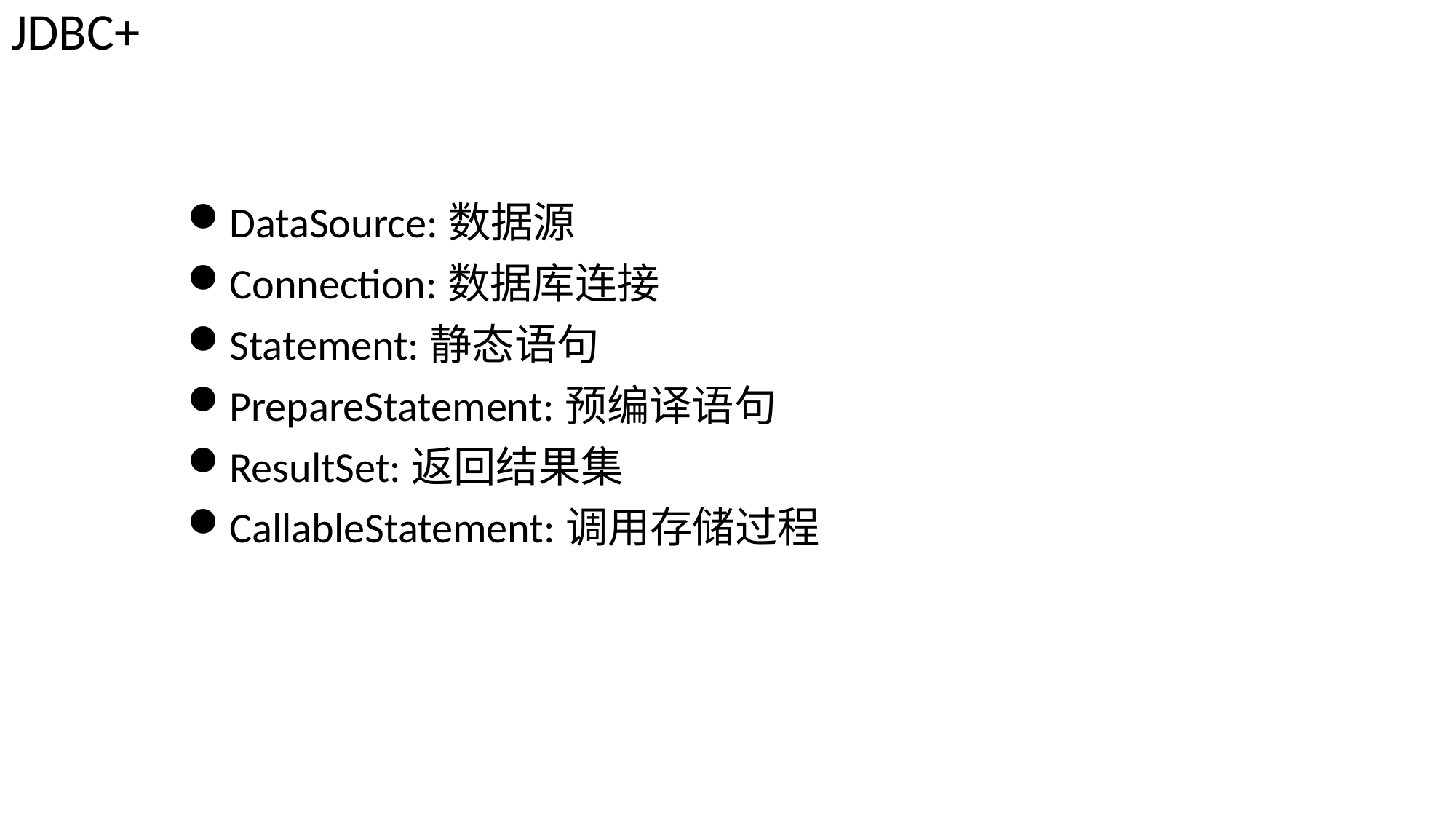

# JDBC+

DataSource:数据源
Connection:数据库连接
Statement:静态语句
PrepareStatement:预编译语句
ResultSet:返回结果集
CallableStatement:调用存储过程